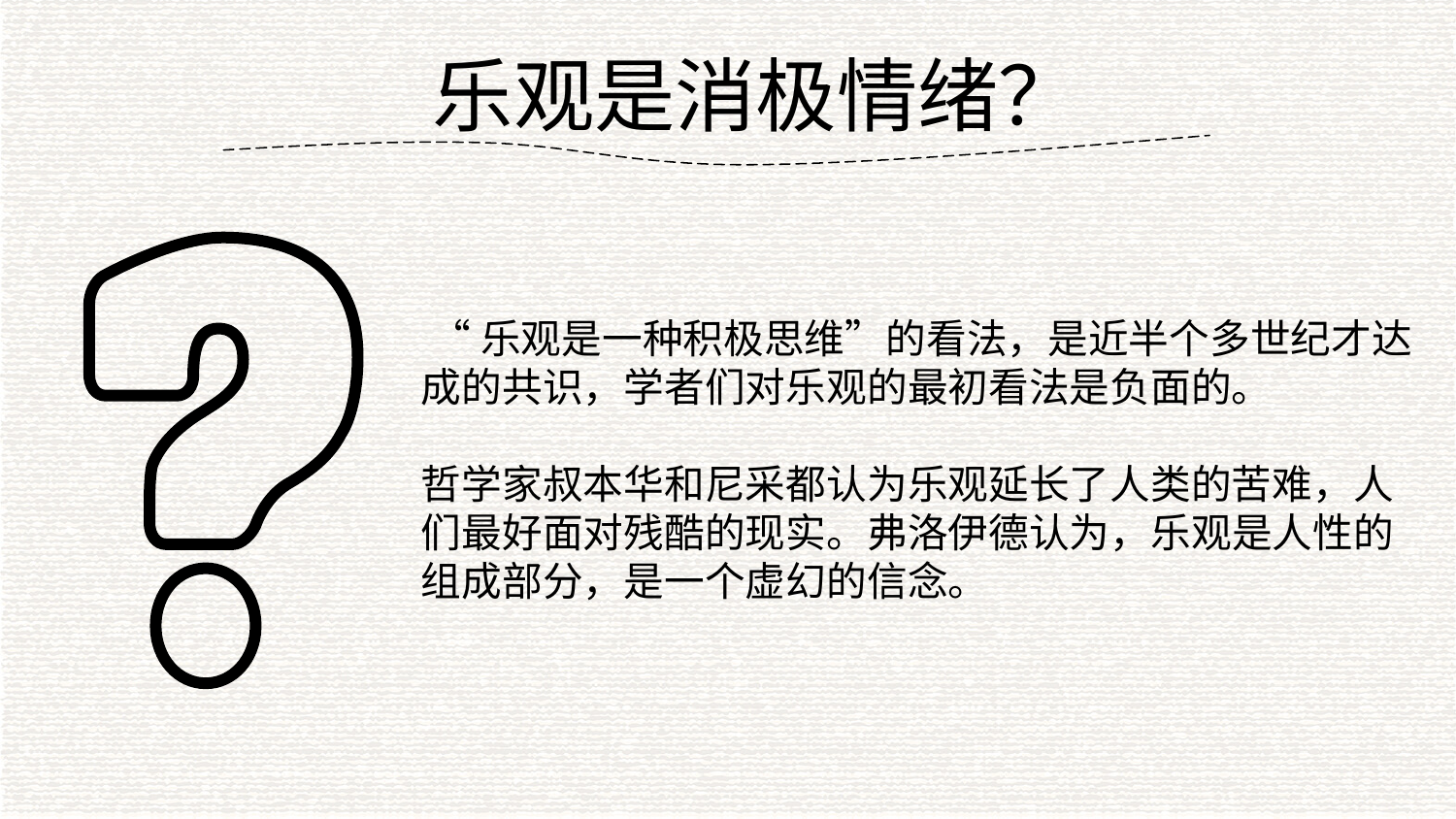

乐观是消极情绪？

 “乐观是一种积极思维”的看法，是近半个多世纪才达成的共识，学者们对乐观的最初看法是负面的。

哲学家叔本华和尼采都认为乐观延长了人类的苦难，人们最好面对残酷的现实。弗洛伊德认为，乐观是人性的组成部分，是一个虚幻的信念。